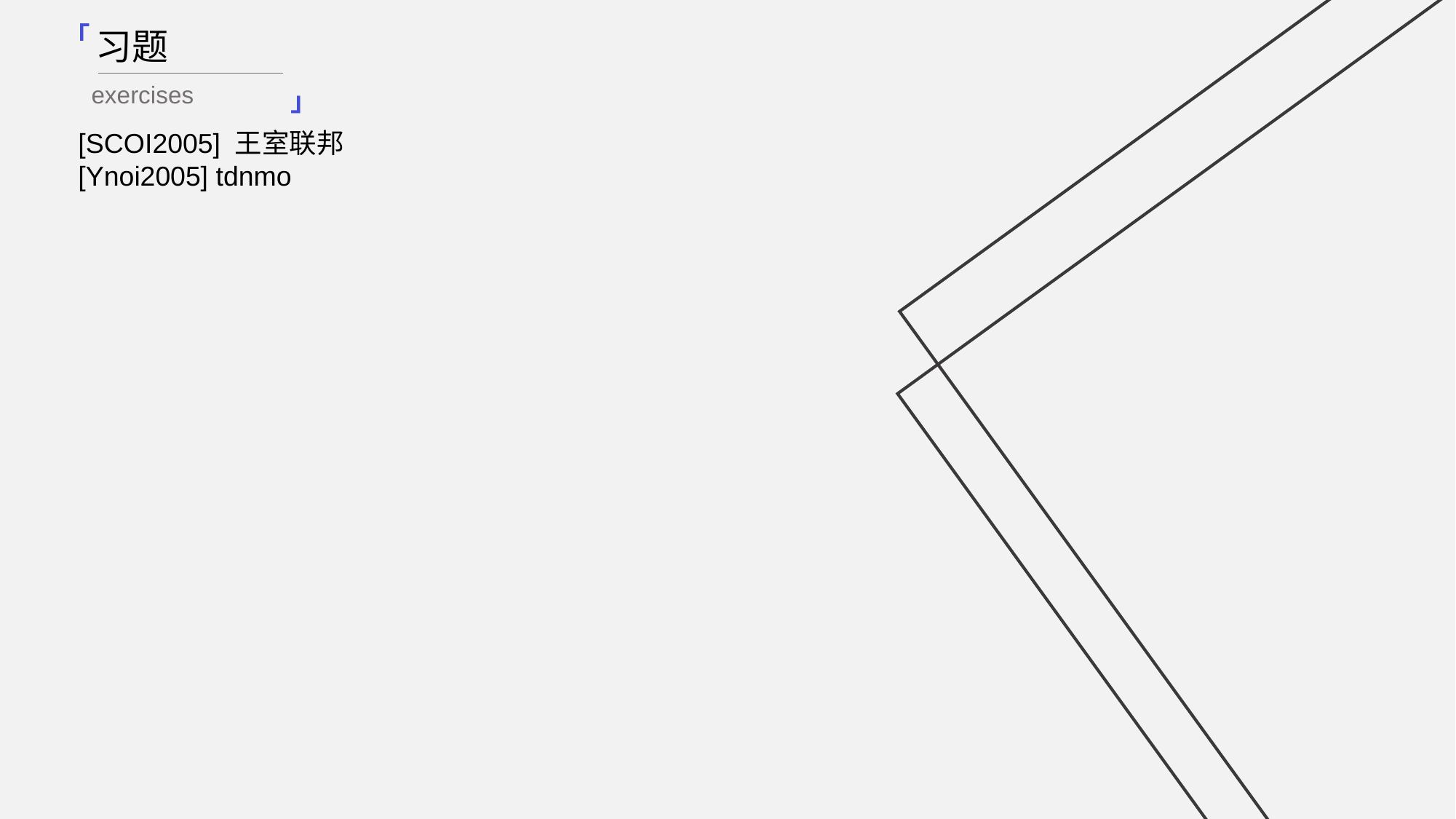

「
习题
exercises
」

[SCOI2005] 王室联邦
[Ynoi2005] tdnmo